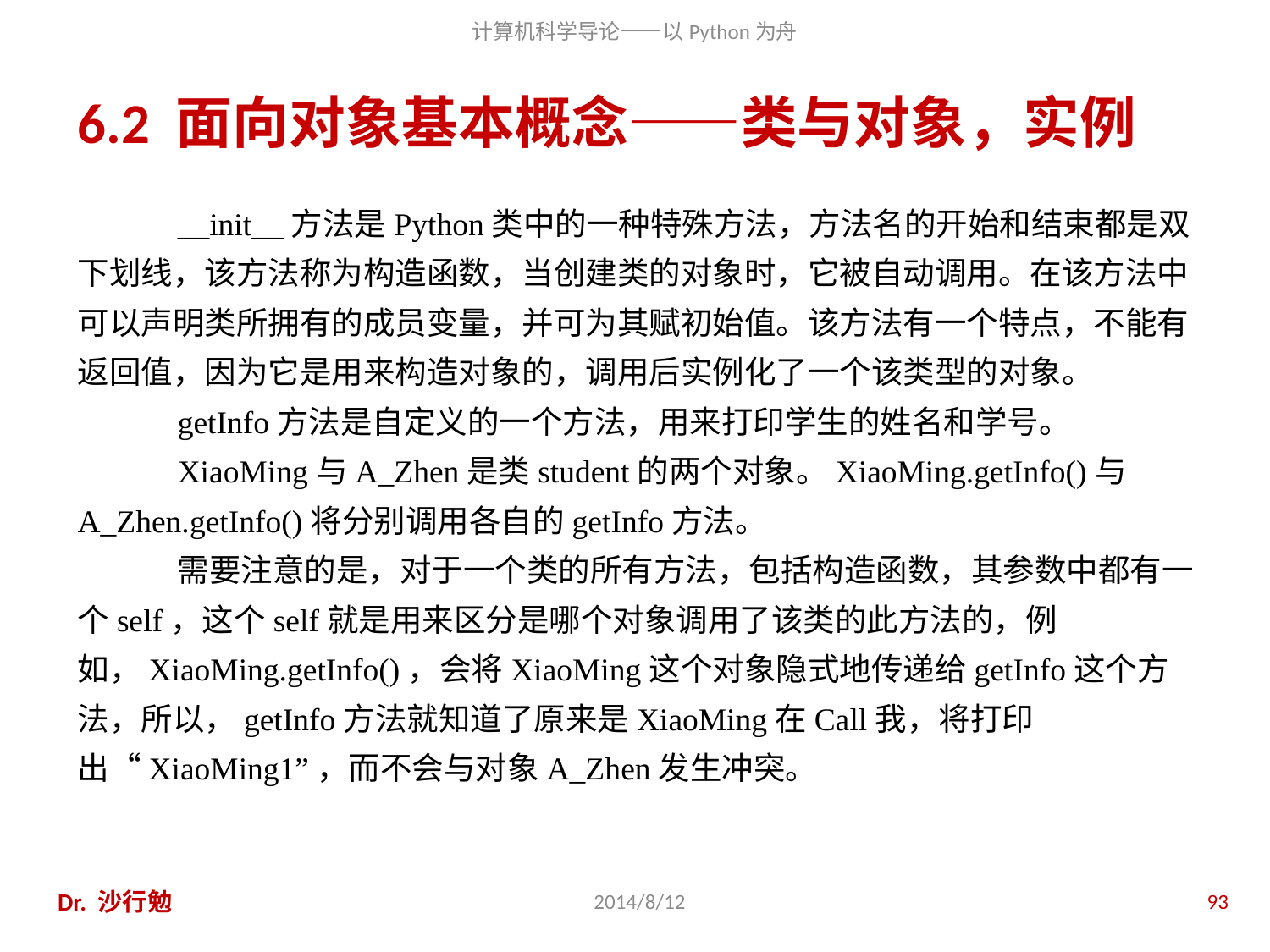

# 6.2 面向对象基本概念——类与对象，实例
__init__方法是Python类中的一种特殊方法，方法名的开始和结束都是双下划线，该方法称为构造函数，当创建类的对象时，它被自动调用。在该方法中可以声明类所拥有的成员变量，并可为其赋初始值。该方法有一个特点，不能有返回值，因为它是用来构造对象的，调用后实例化了一个该类型的对象。
getInfo方法是自定义的一个方法，用来打印学生的姓名和学号。
XiaoMing与A_Zhen是类student的两个对象。XiaoMing.getInfo()与A_Zhen.getInfo()将分别调用各自的getInfo方法。
需要注意的是，对于一个类的所有方法，包括构造函数，其参数中都有一个self，这个self就是用来区分是哪个对象调用了该类的此方法的，例如，XiaoMing.getInfo()，会将XiaoMing这个对象隐式地传递给getInfo这个方法，所以，getInfo方法就知道了原来是XiaoMing在Call我，将打印出“XiaoMing1”，而不会与对象A_Zhen发生冲突。
Dr. 沙行勉
2014/8/12
93